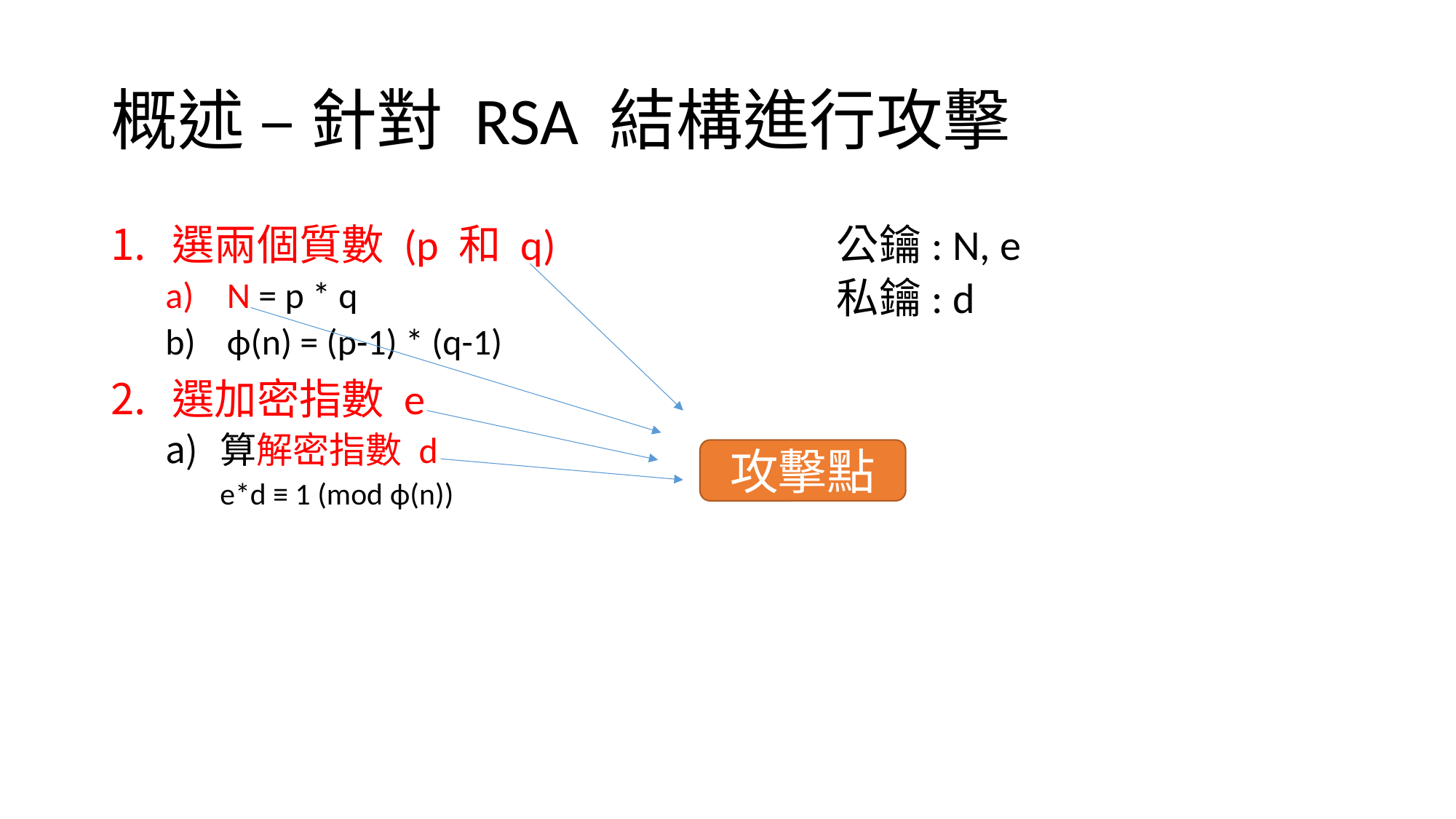

# 概述 – 針對 RSA 結構進行攻擊
選兩個質數 (p 和 q)
N = p * q
ϕ(n) = (p-1) * (q-1)
選加密指數 e
算解密指數 d
e*d ≡ 1 (mod ϕ(n))

公鑰: N, e
私鑰: d

攻擊點